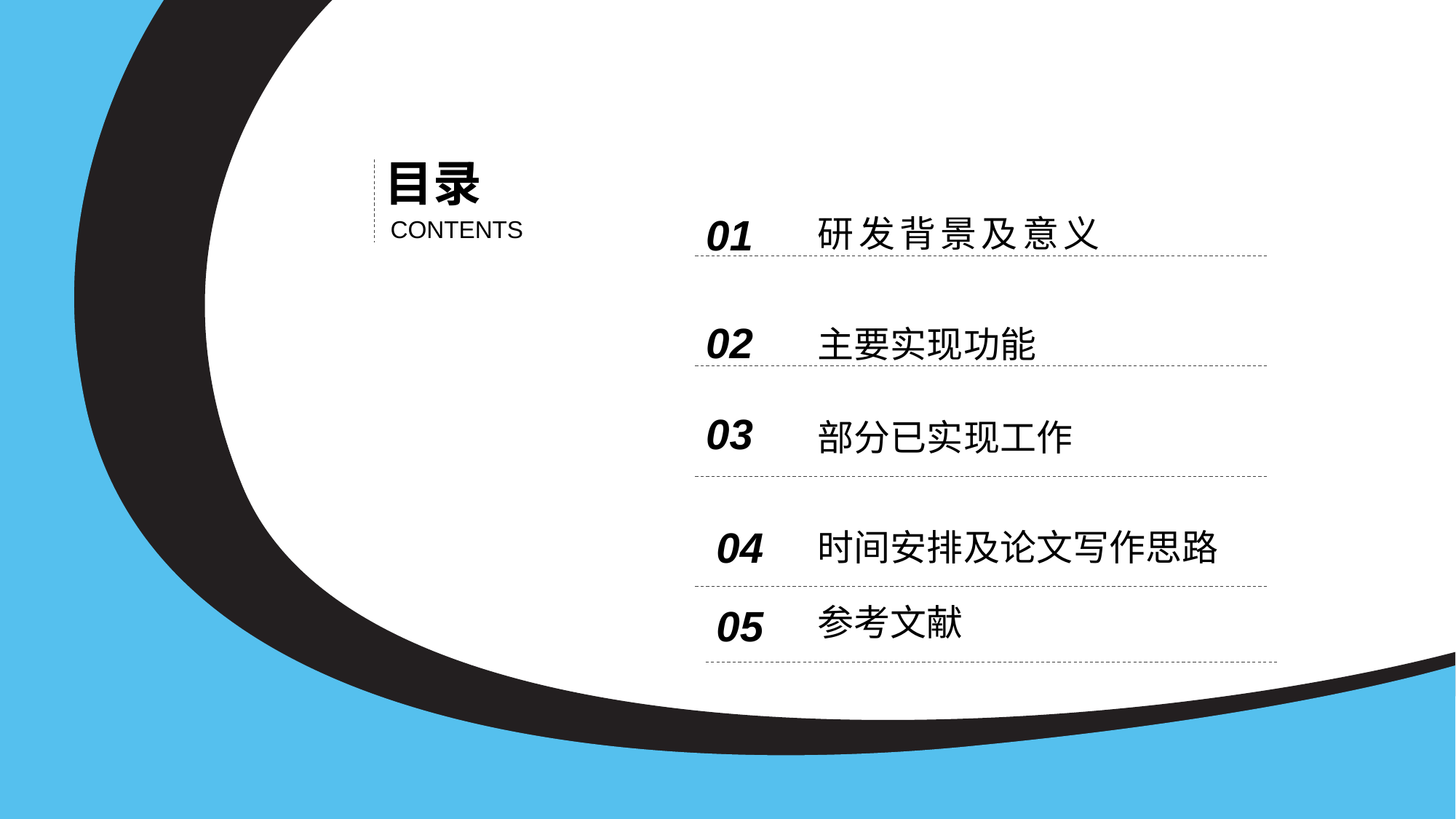

目录
01
研发背景及意义
CONTENTS
02
主要实现功能
03
部分已实现工作
04
时间安排及论文写作思路
参考文献
05